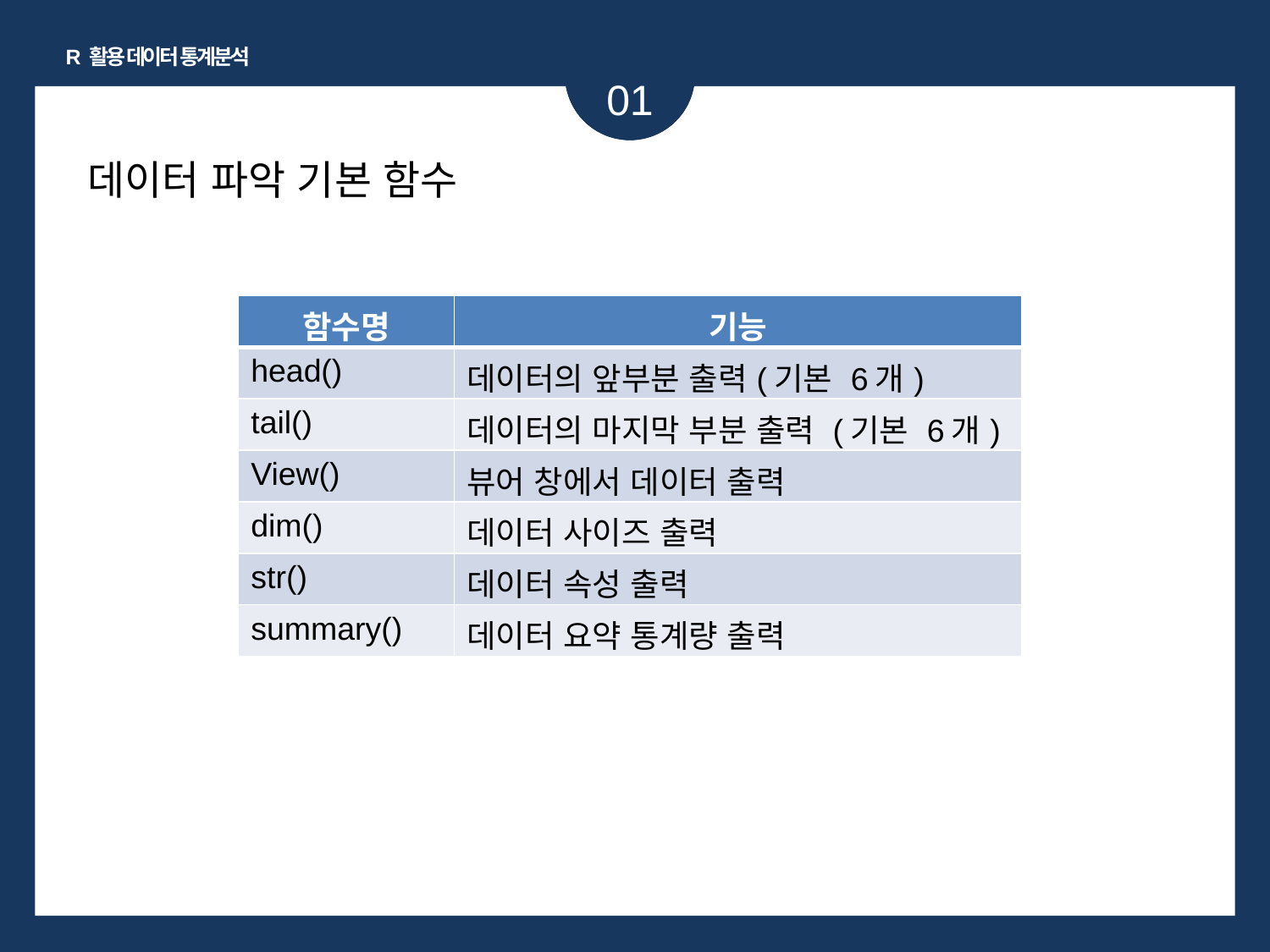

R 활용 데이터 통계분석
01
데이터 파악 기본 함수
| 함수명 | 기능 |
| --- | --- |
| head() | 데이터의 앞부분 출력(기본 6개) |
| tail() | 데이터의 마지막 부분 출력 (기본 6개) |
| View() | 뷰어 창에서 데이터 출력 |
| dim() | 데이터 사이즈 출력 |
| str() | 데이터 속성 출력 |
| summary() | 데이터 요약 통계량 출력 |